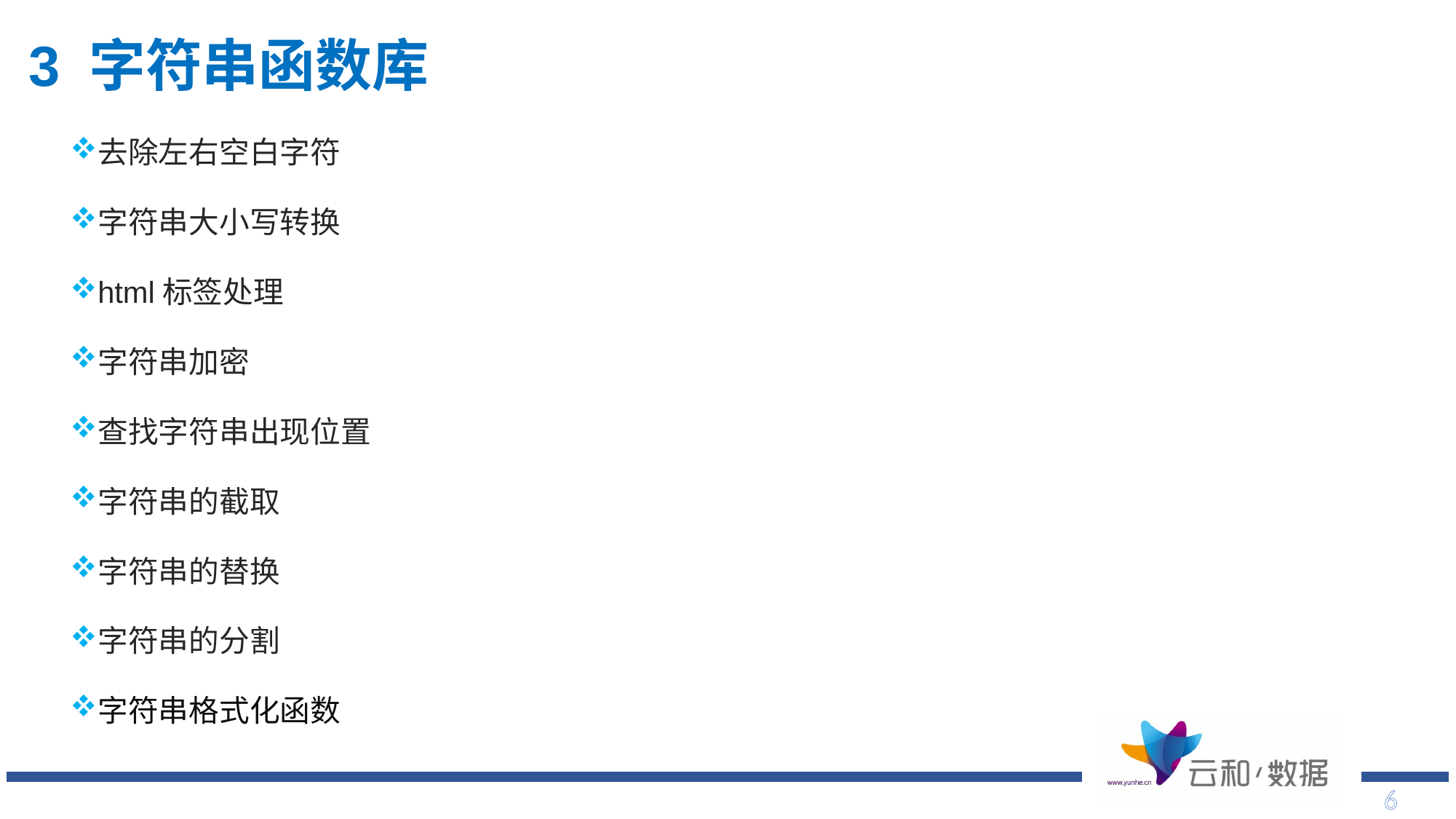

3 字符串函数库
# 去除左右空白字符
字符串大小写转换
html标签处理
字符串加密
查找字符串出现位置
字符串的截取
字符串的替换
字符串的分割
字符串格式化函数